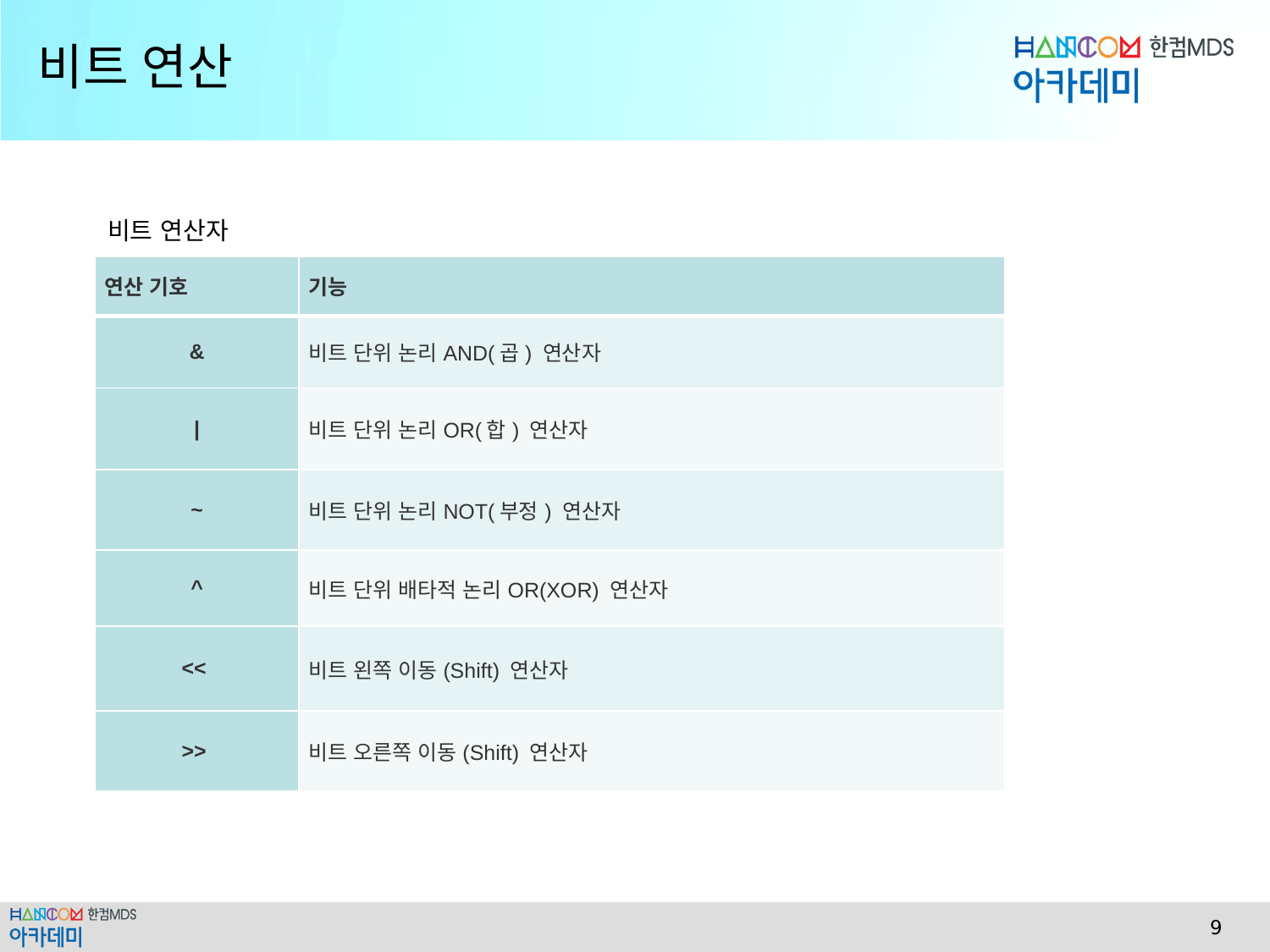

# 비트 연산
비트 연산자
| 연산 기호 | 기능 |
| --- | --- |
| & | 비트 단위 논리AND(곱) 연산자 |
| | | 비트 단위 논리OR(합) 연산자 |
| ~ | 비트 단위 논리NOT(부정) 연산자 |
| ^ | 비트 단위 배타적 논리OR(XOR) 연산자 |
| << | 비트 왼쪽 이동(Shift) 연산자 |
| >> | 비트 오른쪽 이동(Shift) 연산자 |
                               9